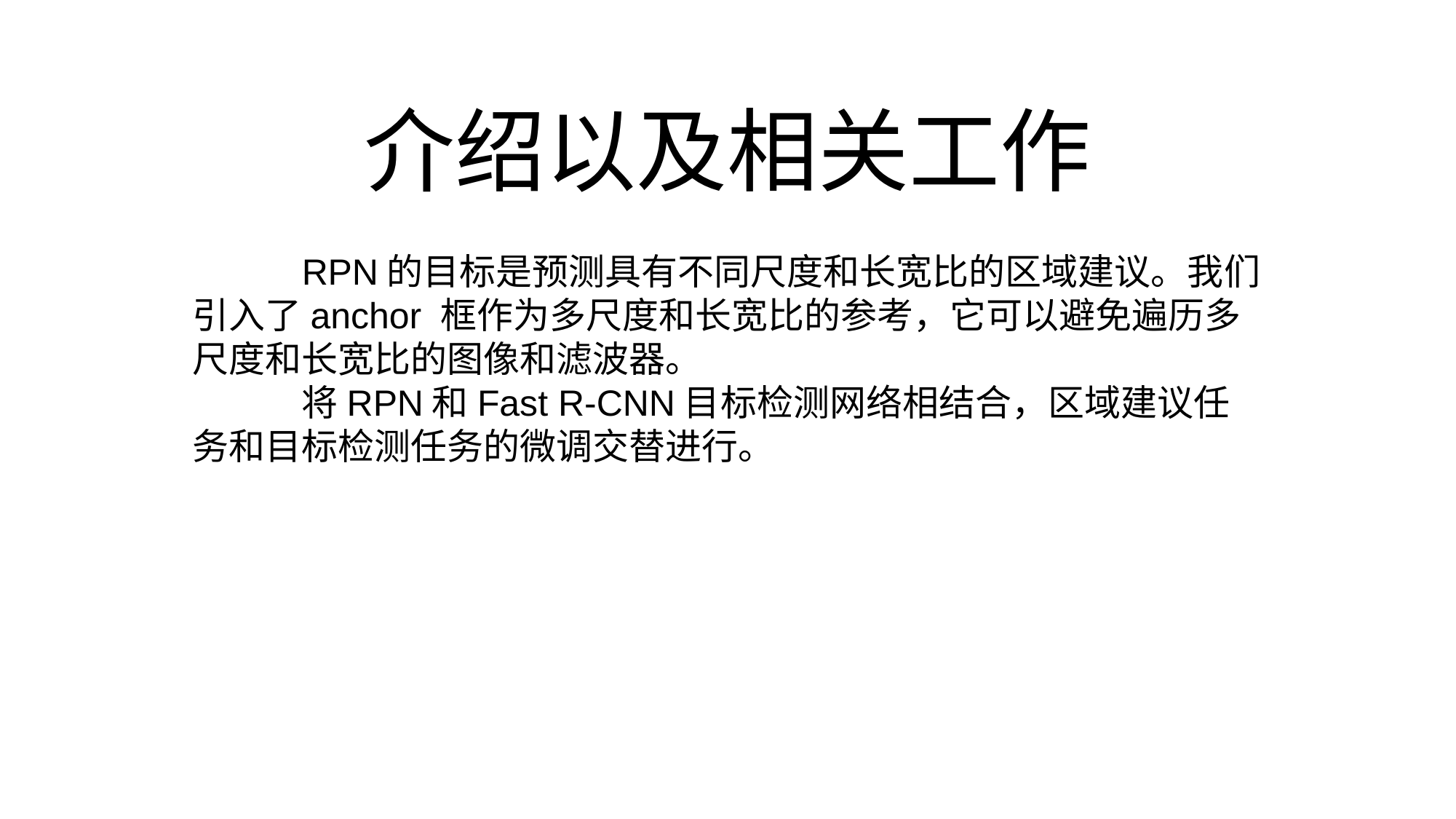

# 介绍以及相关工作
	RPN的目标是预测具有不同尺度和长宽比的区域建议。我们引入了anchor 框作为多尺度和长宽比的参考，它可以避免遍历多尺度和长宽比的图像和滤波器。
	将RPN和Fast R-CNN目标检测网络相结合，区域建议任务和目标检测任务的微调交替进行。